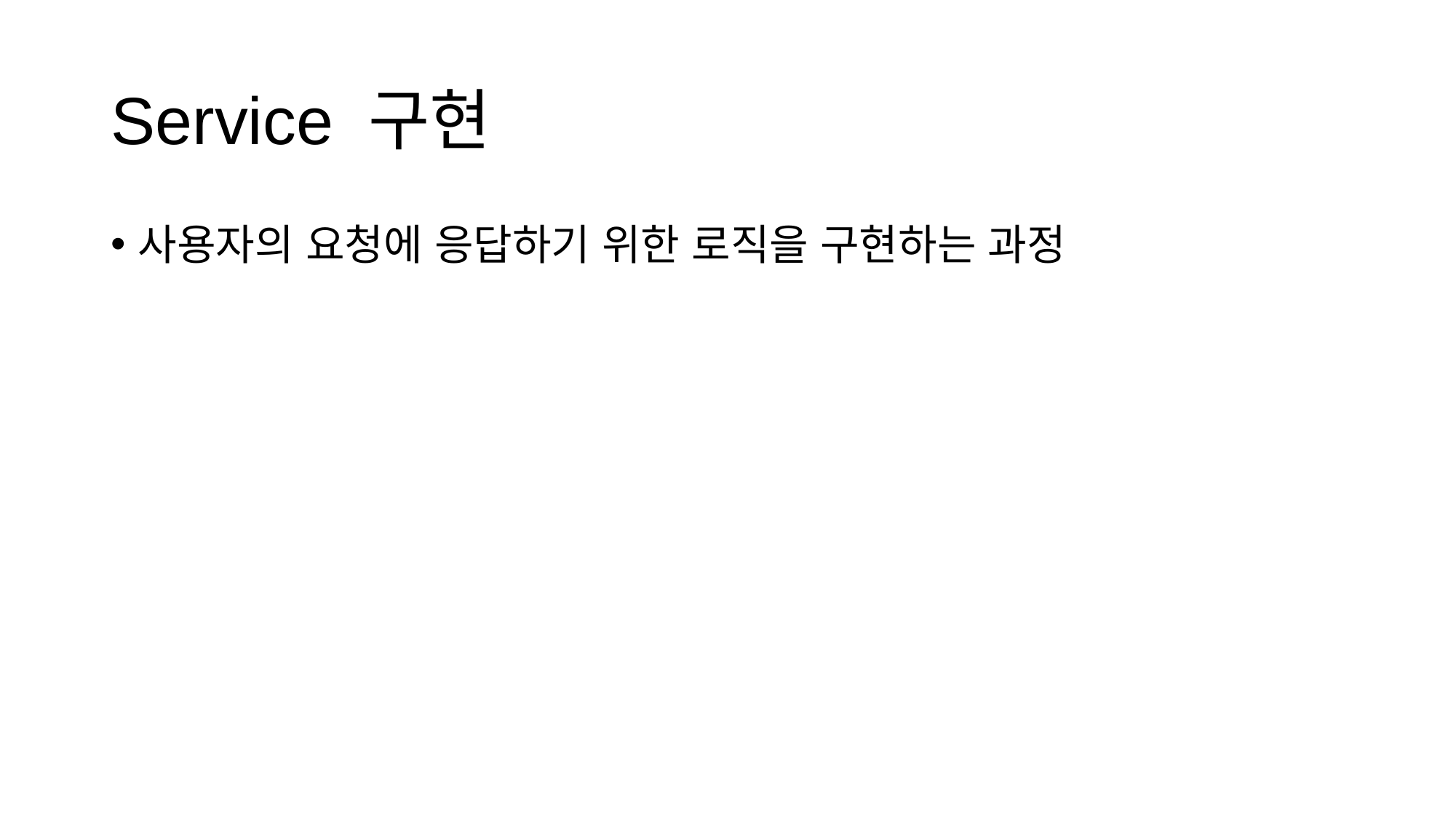

# Service 구현
사용자의 요청에 응답하기 위한 로직을 구현하는 과정